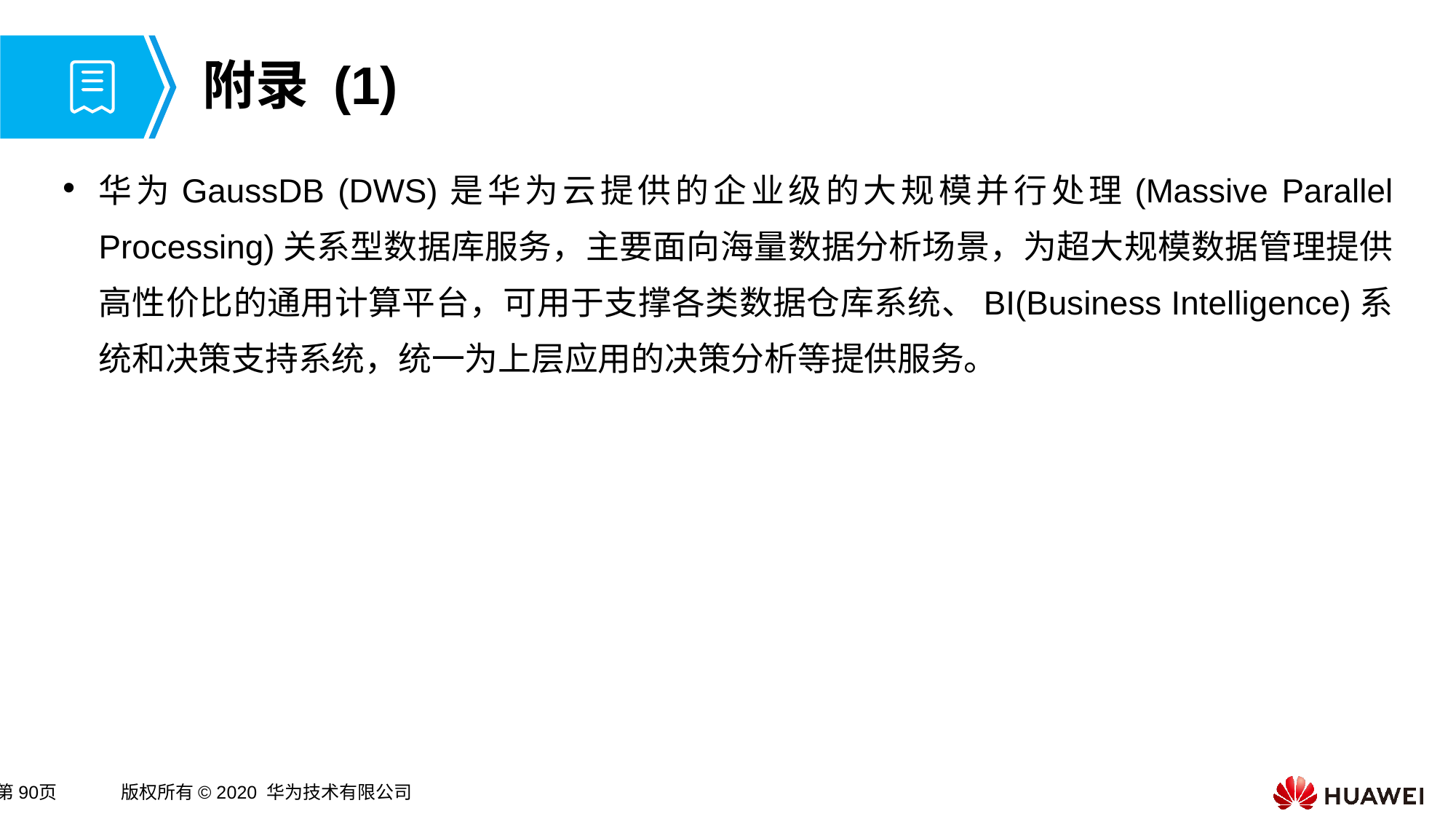

# 附录 (1)
华为GaussDB (DWS)是华为云提供的企业级的大规模并行处理(Massive Parallel Processing)关系型数据库服务，主要面向海量数据分析场景，为超大规模数据管理提供高性价比的通用计算平台，可用于支撑各类数据仓库系统、BI(Business Intelligence)系统和决策支持系统，统一为上层应用的决策分析等提供服务。